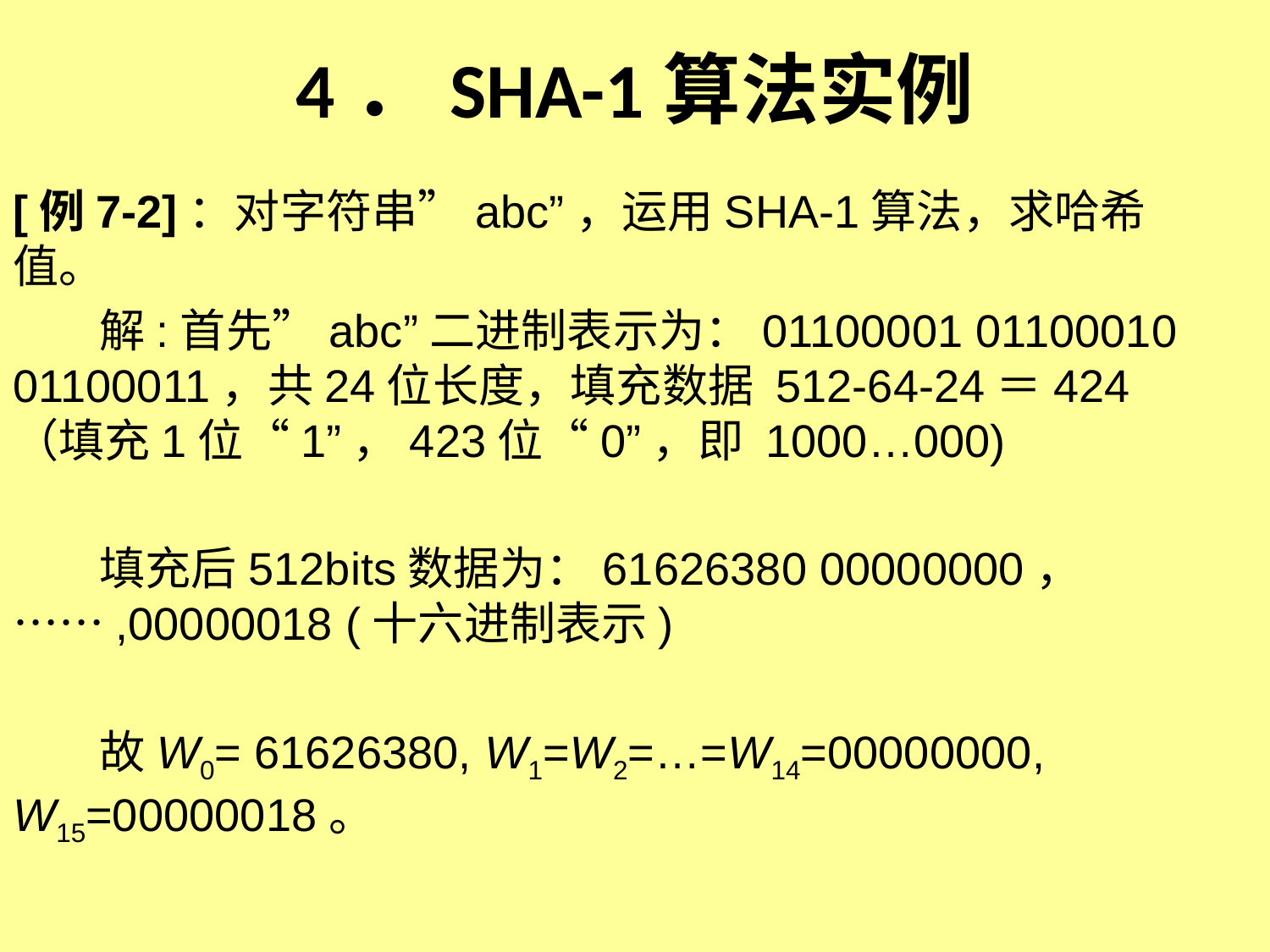

# 4．SHA-1算法实例
[例7-2]：对字符串”abc”，运用SHA-1算法，求哈希值。
解:首先”abc”二进制表示为：01100001 01100010 01100011，共24位长度，填充数据 512-64-24＝424（填充1位“1”，423位“0”，即 1000…000)

填充后512bits数据为：61626380 00000000，……,00000018 (十六进制表示)

故W0= 61626380, W1=W2=…=W14=00000000, W15=00000018。